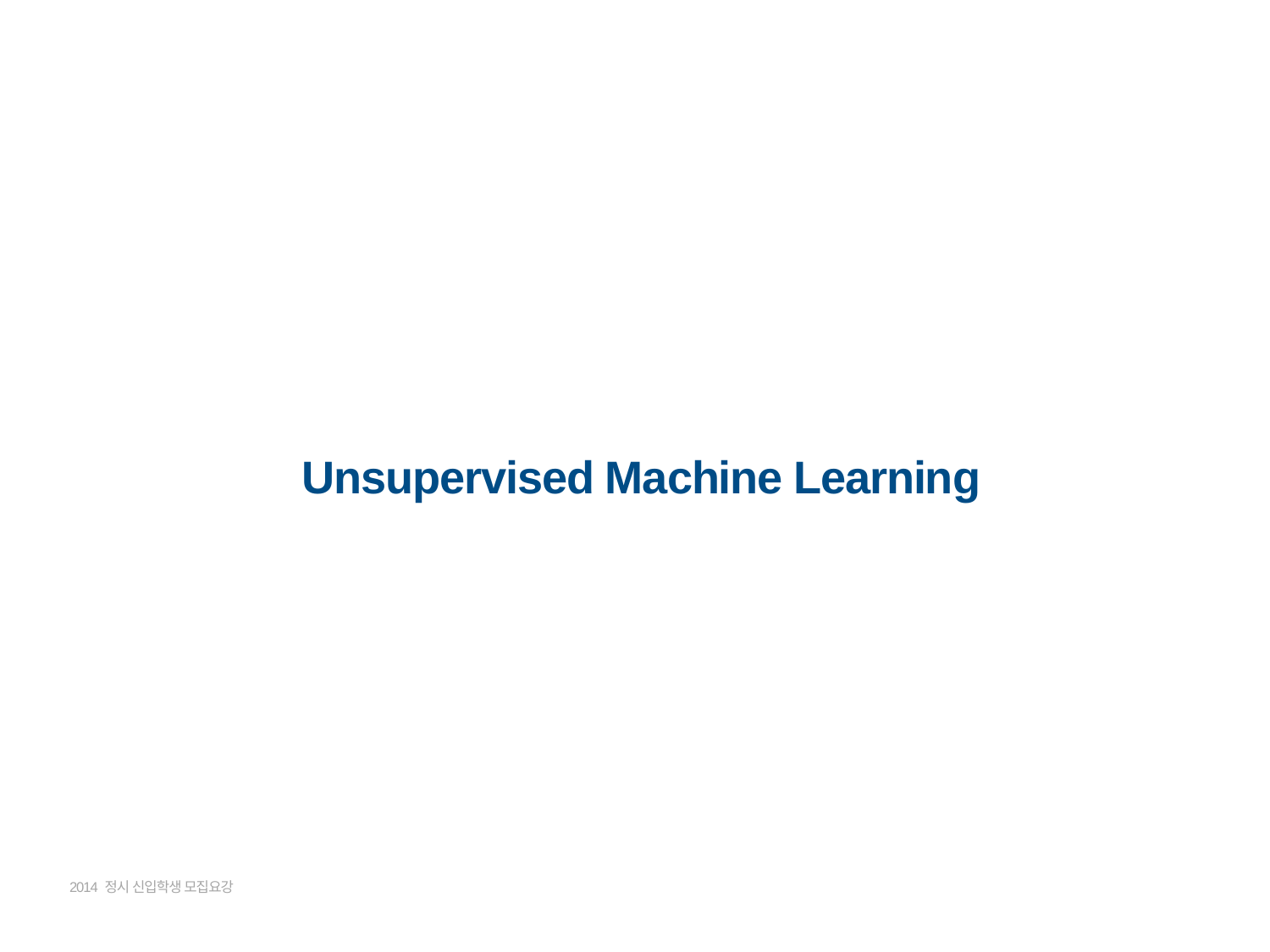

Unsupervised Machine Learning
2014 정시 신입학생 모집요강